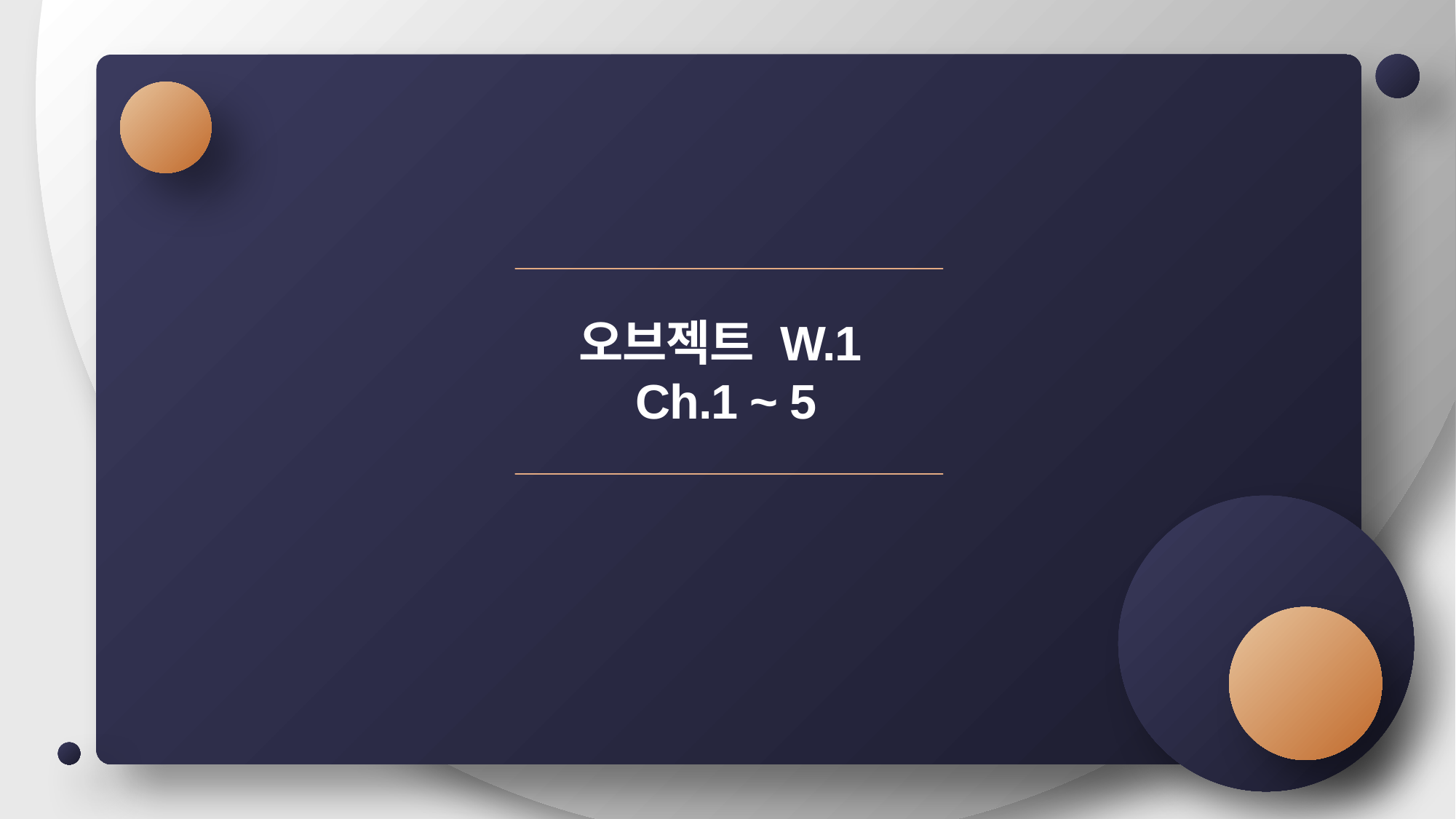

# 오브젝트 W.1 Ch.1 ~ 5
김민혁